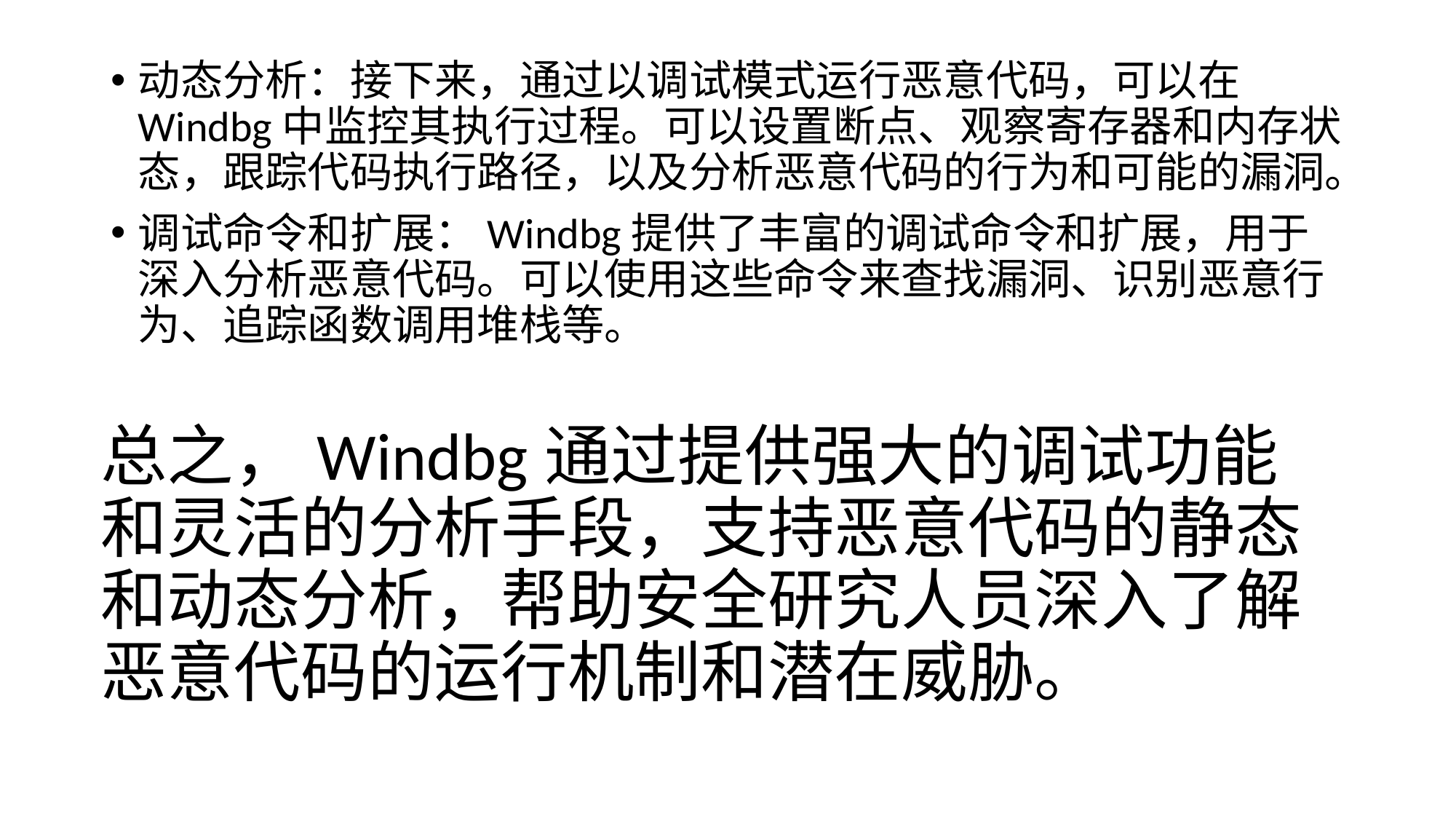

动态分析：接下来，通过以调试模式运行恶意代码，可以在Windbg中监控其执行过程。可以设置断点、观察寄存器和内存状态，跟踪代码执行路径，以及分析恶意代码的行为和可能的漏洞。
调试命令和扩展：Windbg提供了丰富的调试命令和扩展，用于深入分析恶意代码。可以使用这些命令来查找漏洞、识别恶意行为、追踪函数调用堆栈等。
# 总之，Windbg通过提供强大的调试功能和灵活的分析手段，支持恶意代码的静态和动态分析，帮助安全研究人员深入了解恶意代码的运行机制和潜在威胁。